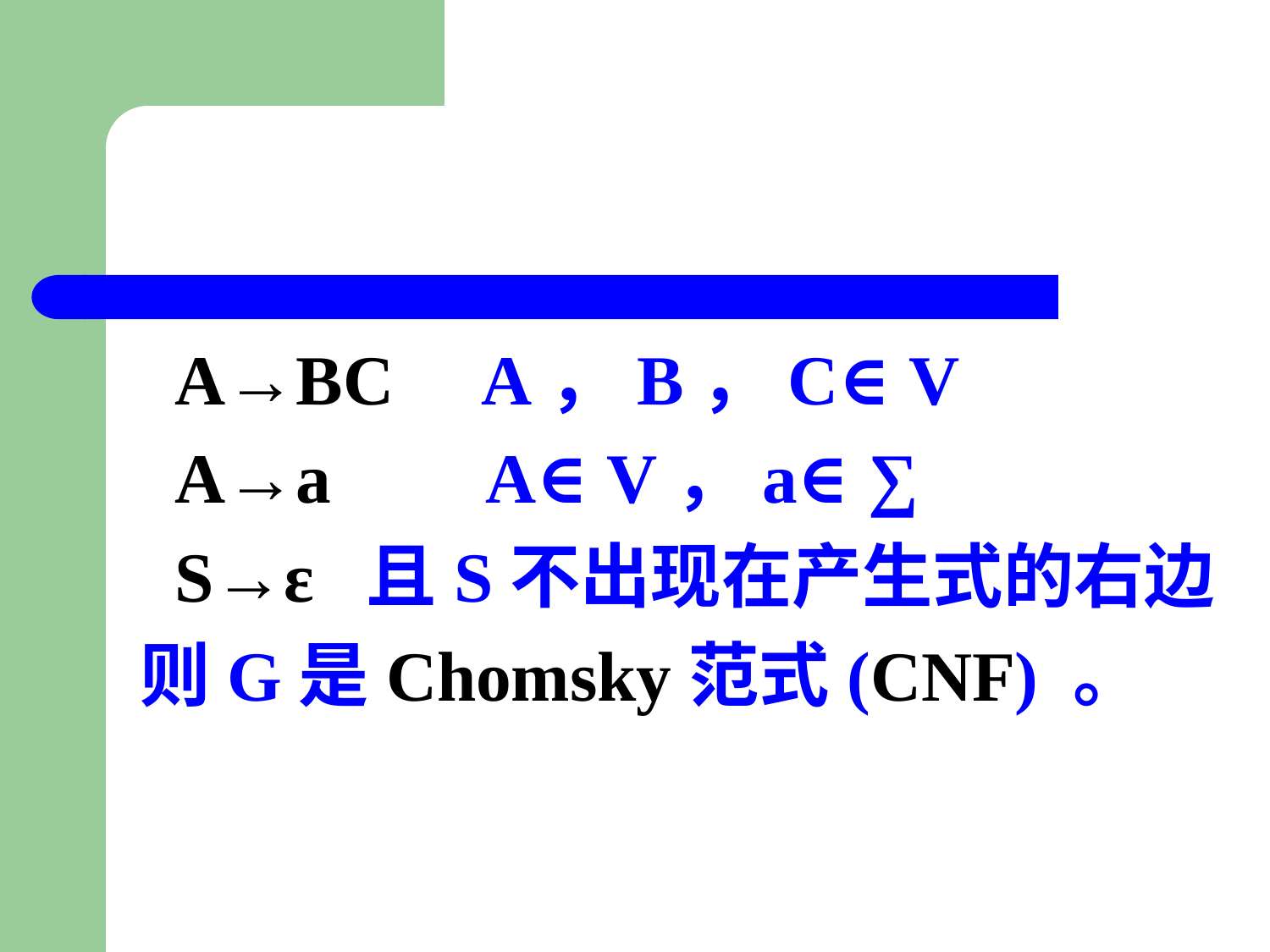

#
  A→BC     A，B，C∈V
  A→a         A∈V，a∈∑
  S→ε  且S不出现在产生式的右边
则G是Chomsky范式(CNF) 。